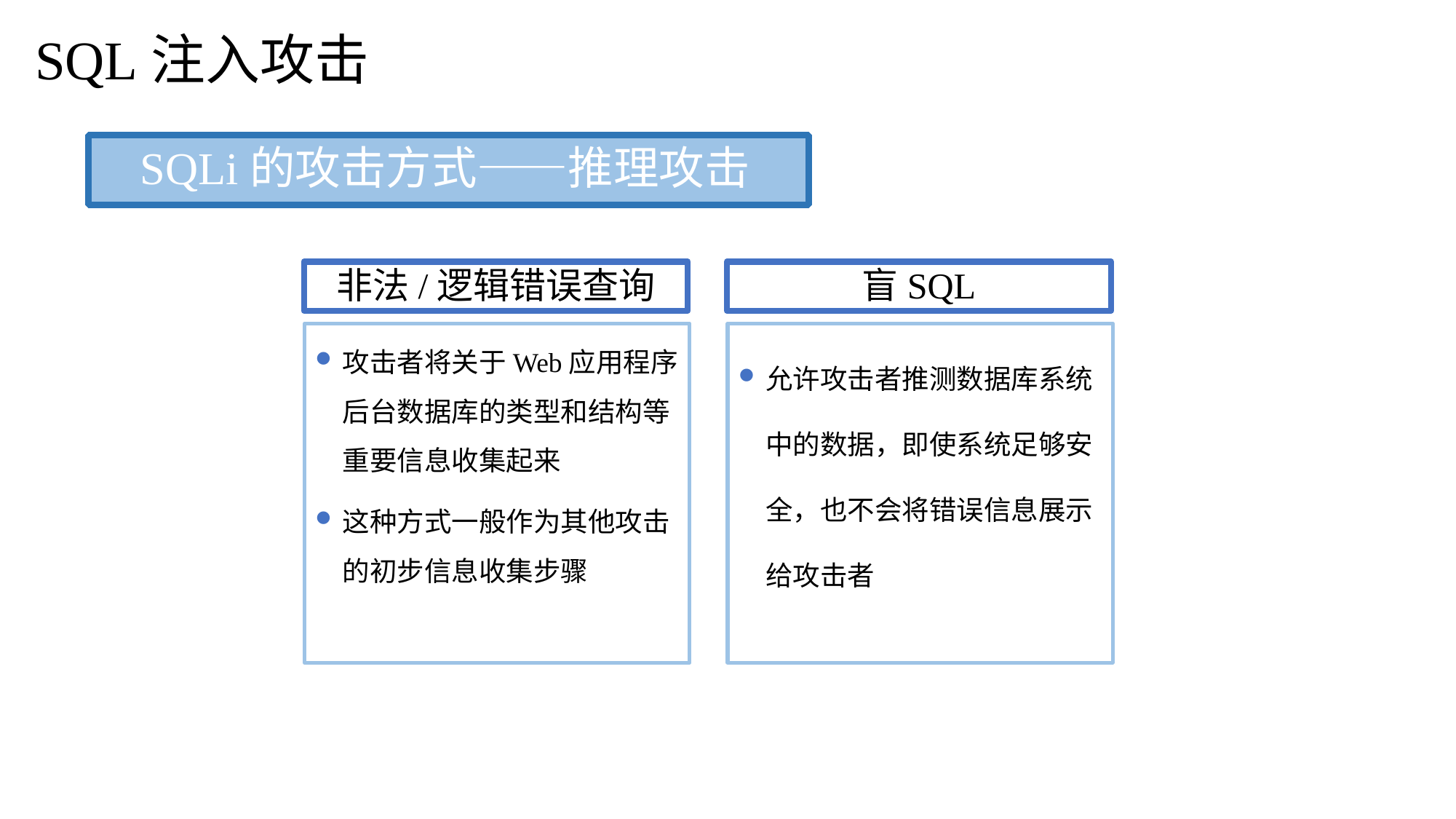

SQL注入攻击
SQLi的攻击方式——推理攻击
非法/逻辑错误查询
盲SQL
攻击者将关于Web应用程序后台数据库的类型和结构等重要信息收集起来
这种方式一般作为其他攻击的初步信息收集步骤
允许攻击者推测数据库系统中的数据，即使系统足够安全，也不会将错误信息展示给攻击者